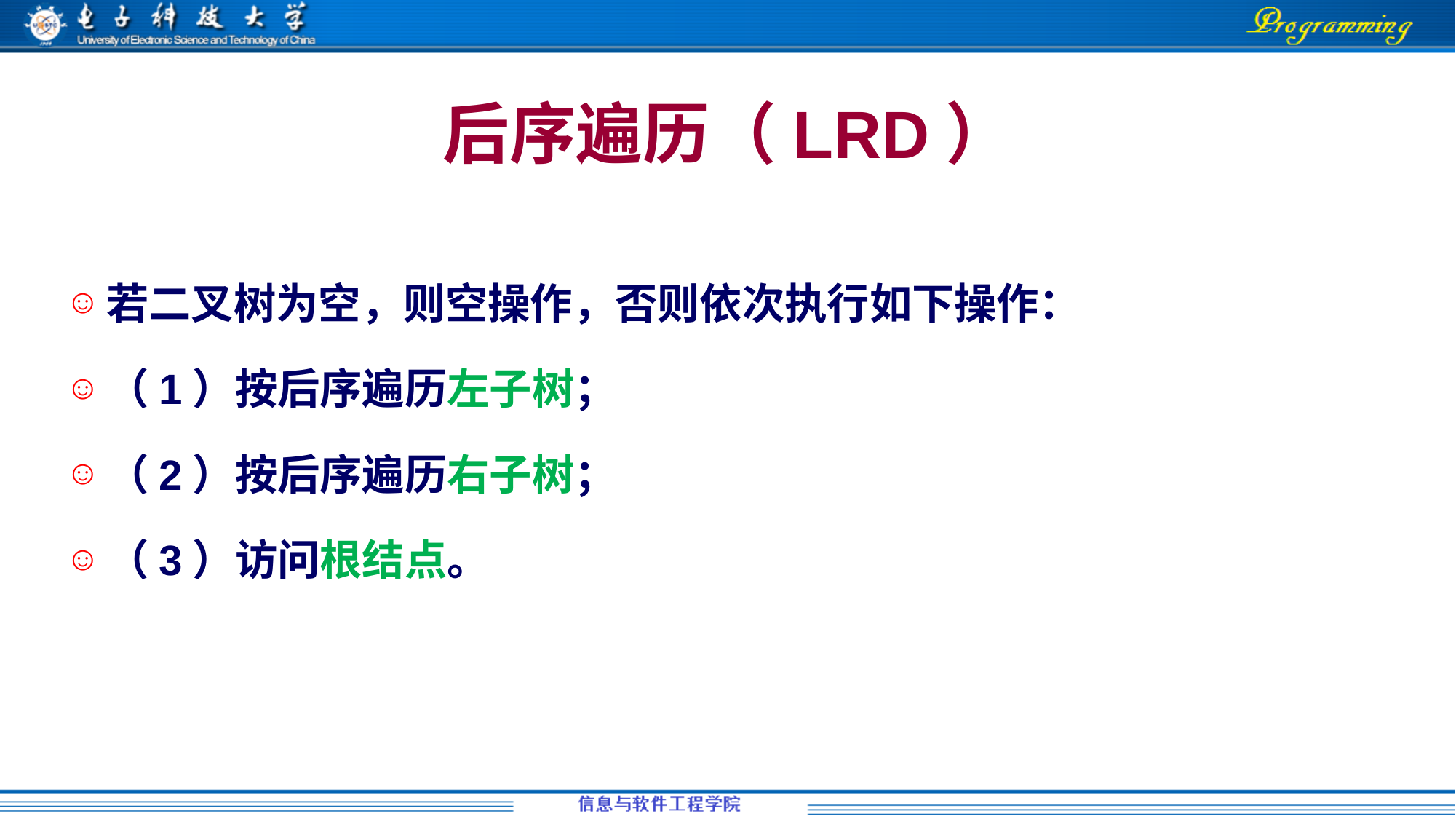

# 后序遍历（LRD）
若二叉树为空，则空操作，否则依次执行如下操作：
（1）按后序遍历左子树；
（2）按后序遍历右子树；
（3）访问根结点。